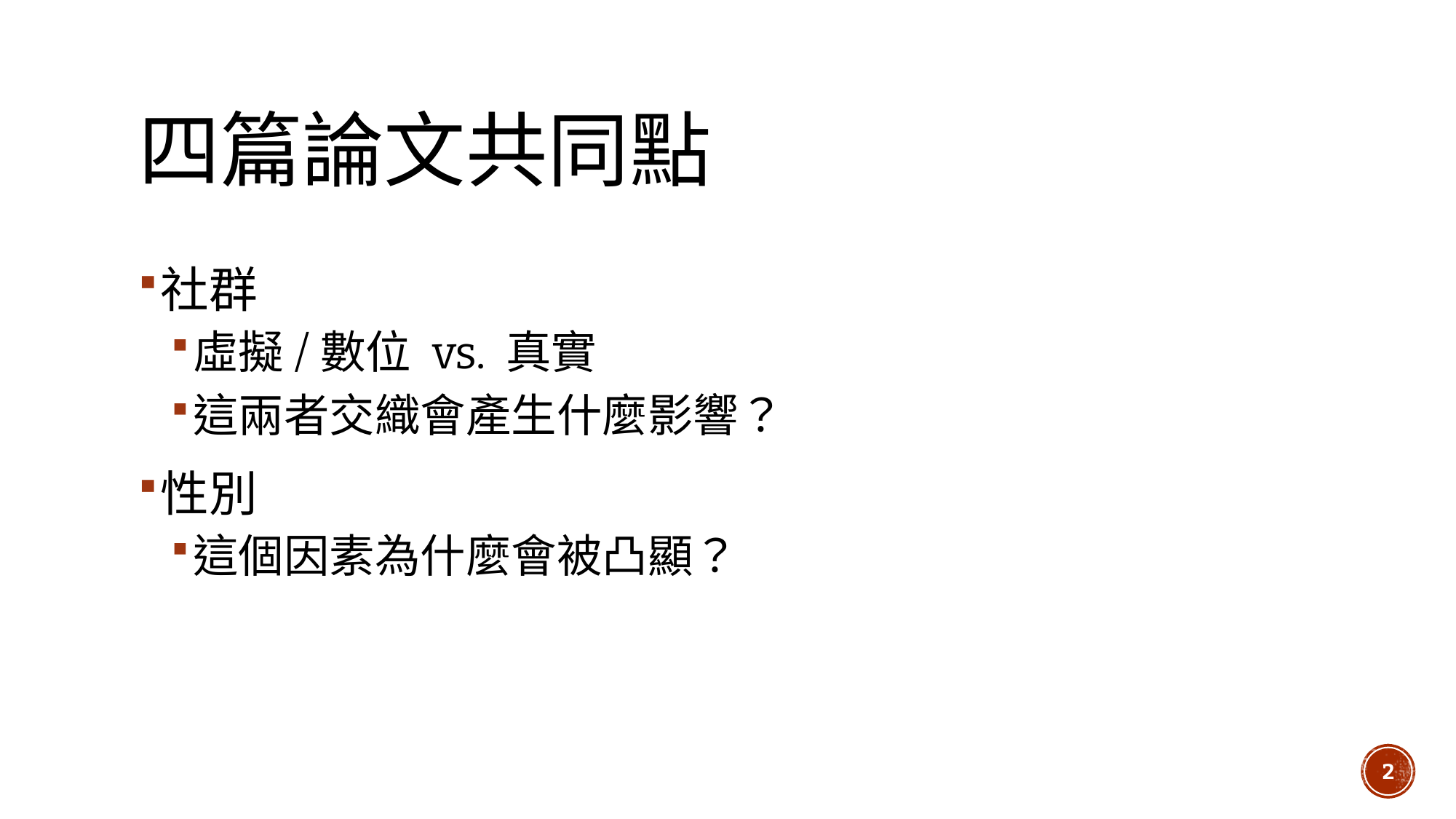

# 四篇論文共同點
社群
虛擬/數位 vs. 真實
這兩者交織會產生什麼影響？
性別
這個因素為什麼會被凸顯？

2